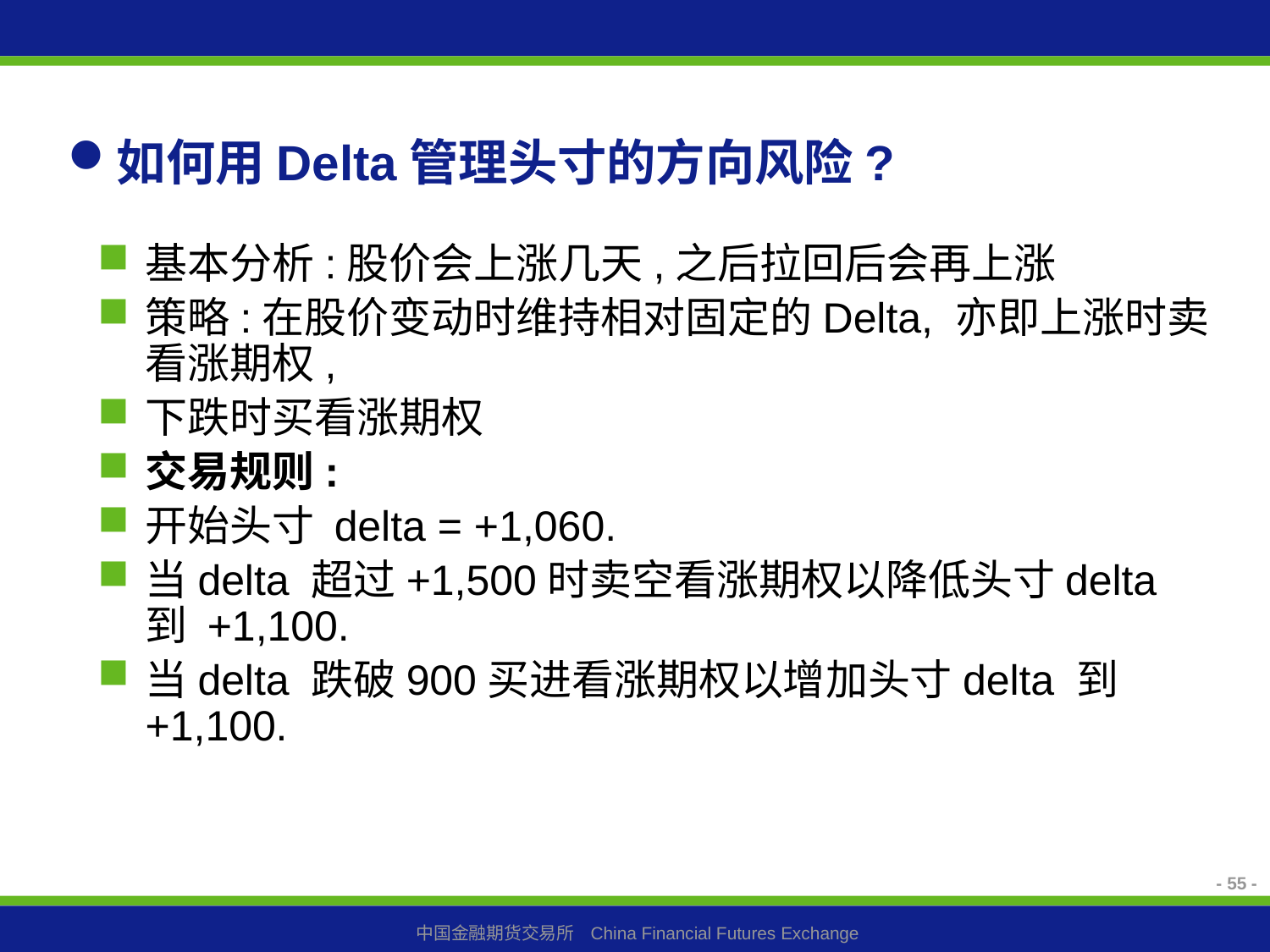

# 如何用Delta管理头寸的方向风险?
基本分析:股价会上涨几天,之后拉回后会再上涨
策略:在股价变动时维持相对固定的Delta, 亦即上涨时卖看涨期权,
下跌时买看涨期权
交易规则:
开始头寸 delta = +1,060.
当delta 超过+1,500时卖空看涨期权以降低头寸delta 到 +1,100.
当delta 跌破900买进看涨期权以增加头寸delta 到 +1,100.
- 55 -